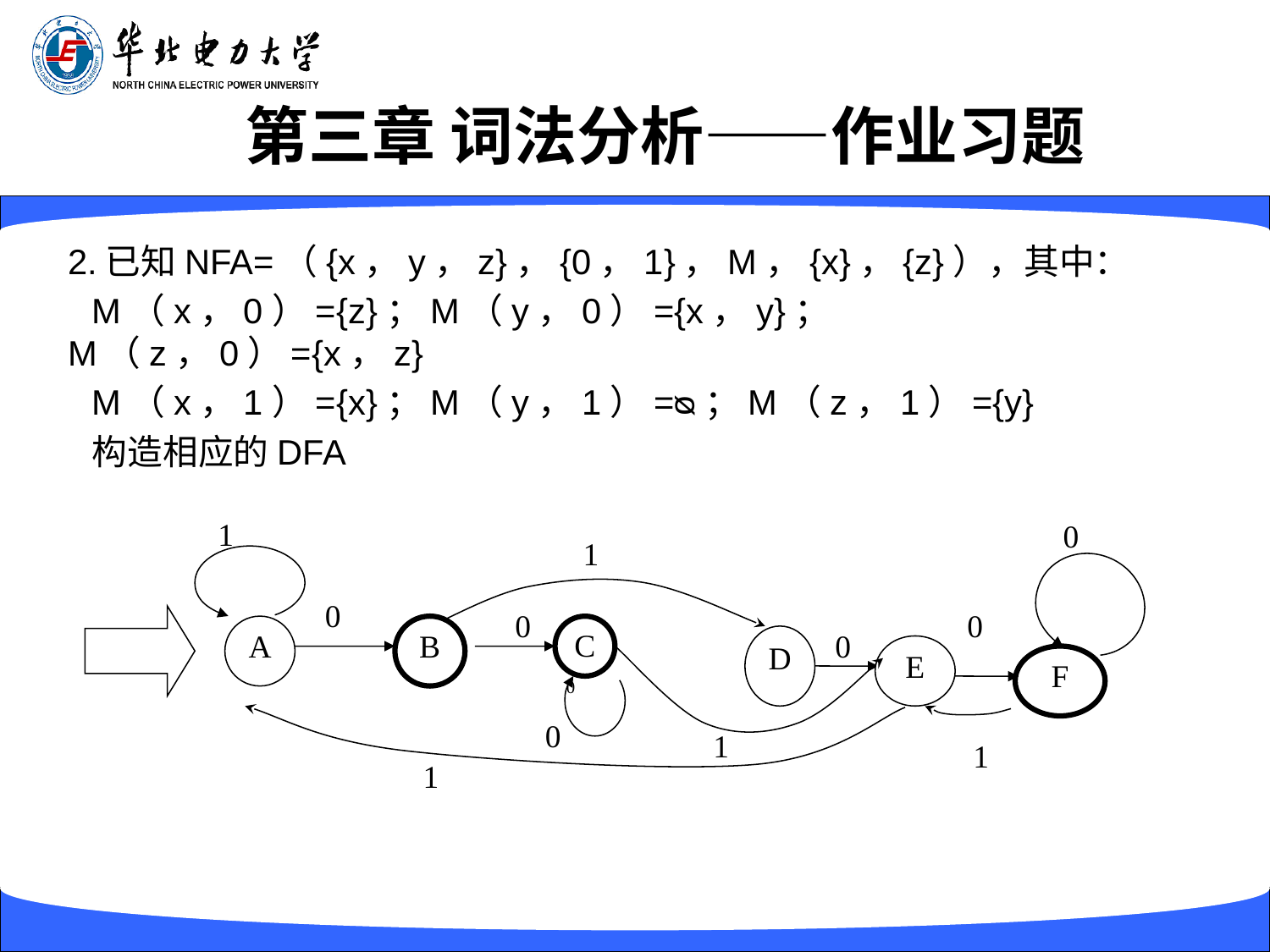

# 第三章 词法分析——作业习题
2.已知NFA=（{x，y，z}，{0，1}，M，{x}，{z}），其中：
M（x，0）={z}；M（y，0）={x，y}；M（z，0）={x，z}
M（x，1）={x}；M（y，1）=ᴓ；M（z，1）={y}
构造相应的DFA

1

1
0

0

0
0
A
B
C
D
0
E

F

0

0
1
1
1